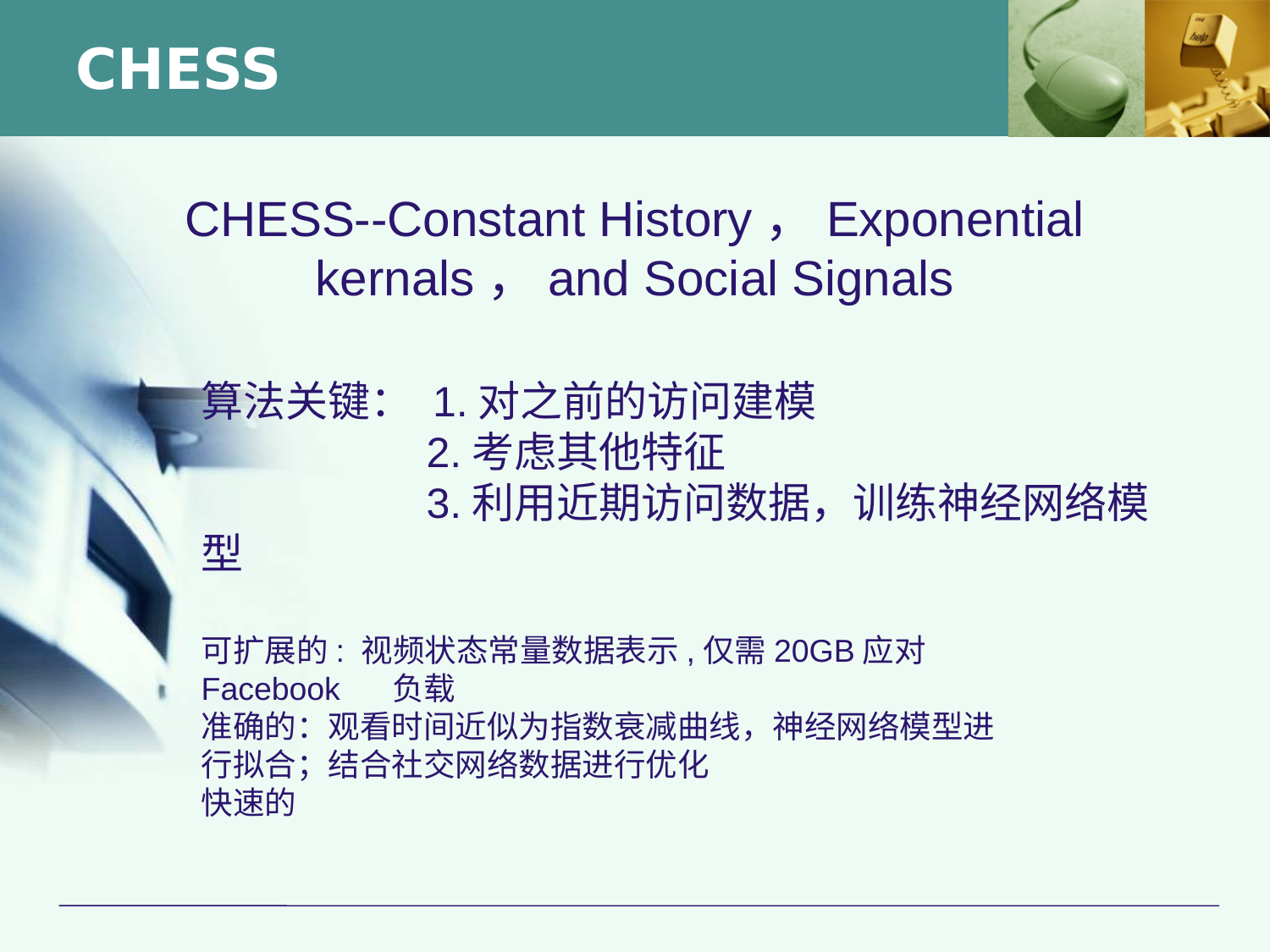

# CHESS
CHESS--Constant History，Exponential kernals，and Social Signals
算法关键： 1.对之前的访问建模
                   2.考虑其他特征
                   3.利用近期访问数据，训练神经网络模型
可扩展的: 视频状态常量数据表示,仅需20GB应对Facebook     负载
准确的：观看时间近似为指数衰减曲线，神经网络模型进行拟合；结合社交网络数据进行优化
快速的